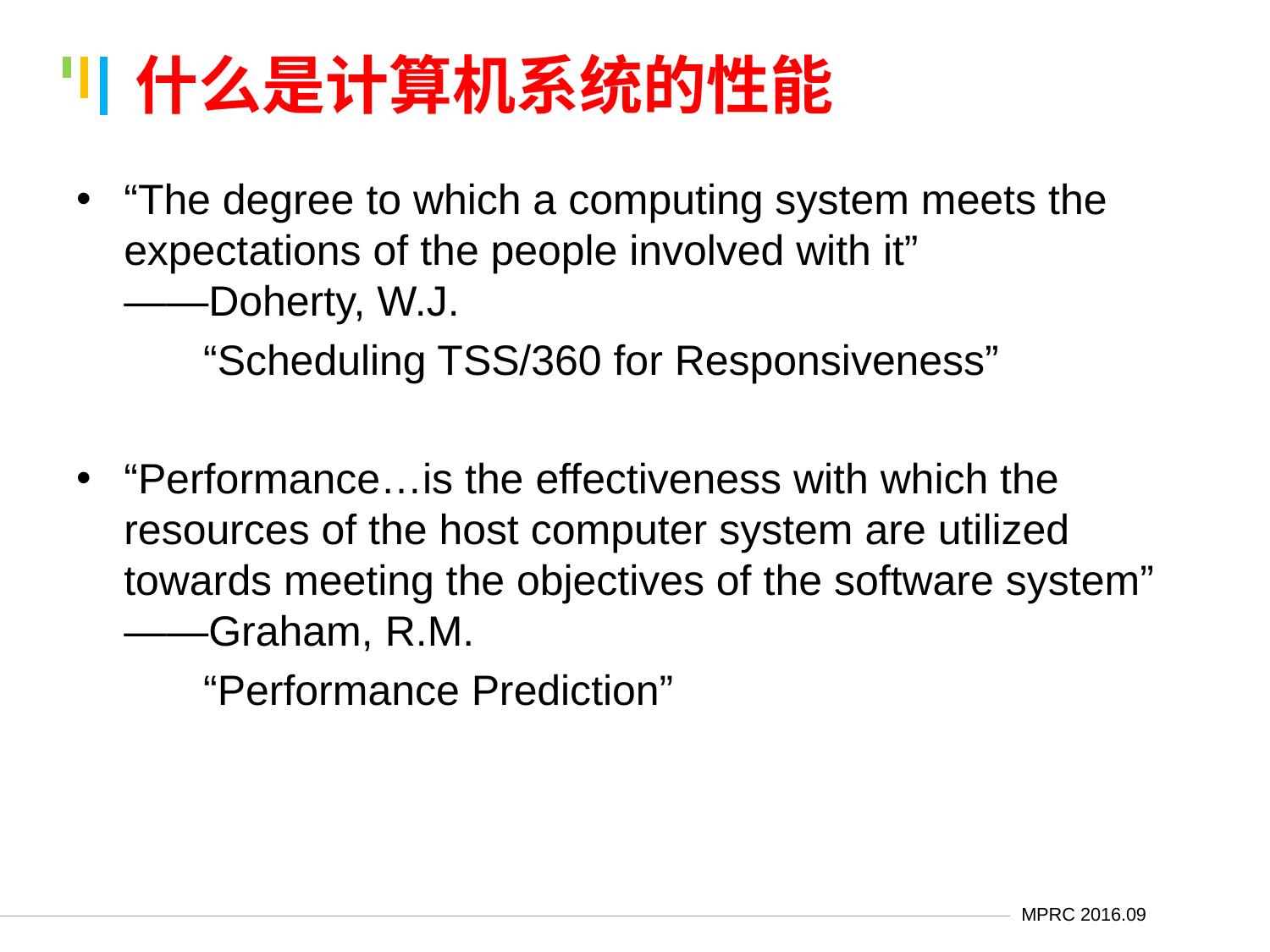

# 什么是计算机系统的性能
“The degree to which a computing system meets the expectations of the people involved with it”
——Doherty, W.J.
 	“Scheduling TSS/360 for Responsiveness”

“Performance…is the effectiveness with which the resources of the host computer system are utilized towards meeting the objectives of the software system”
——Graham, R.M.
	“Performance Prediction”